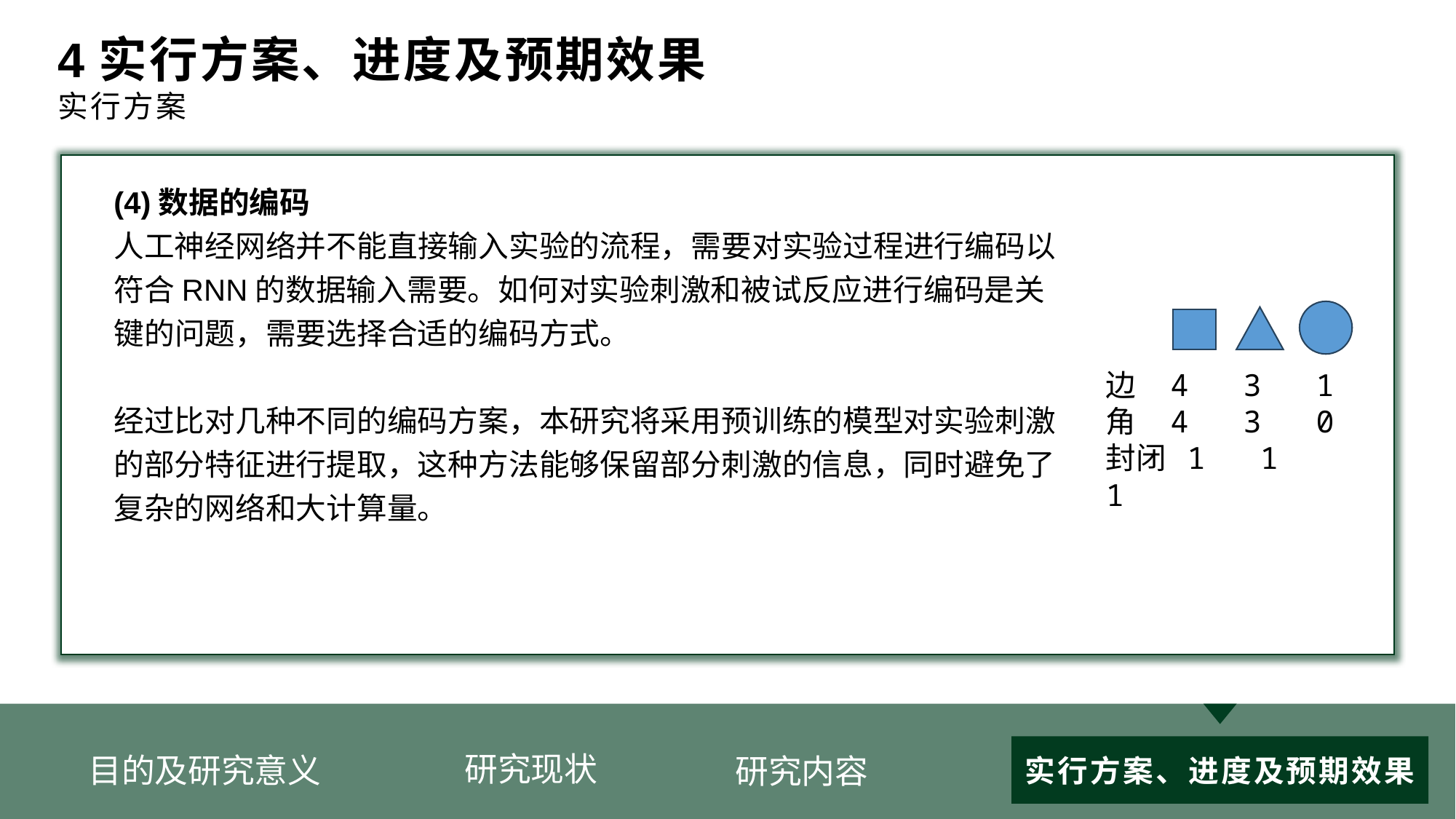

4实行方案、进度及预期效果
实行方案

(4)数据的编码
人工神经网络并不能直接输入实验的流程，需要对实验过程进行编码以符合RNN的数据输入需要。如何对实验刺激和被试反应进行编码是关键的问题，需要选择合适的编码方式。

经过比对几种不同的编码方案，本研究将采用预训练的模型对实验刺激的部分特征进行提取，这种方法能够保留部分刺激的信息，同时避免了复杂的网络和大计算量。

边    4   3   1
角    4   3   0
封闭  1   1   1

研究内容
实行方案、进度及预期效果
研究现状
目的及研究意义